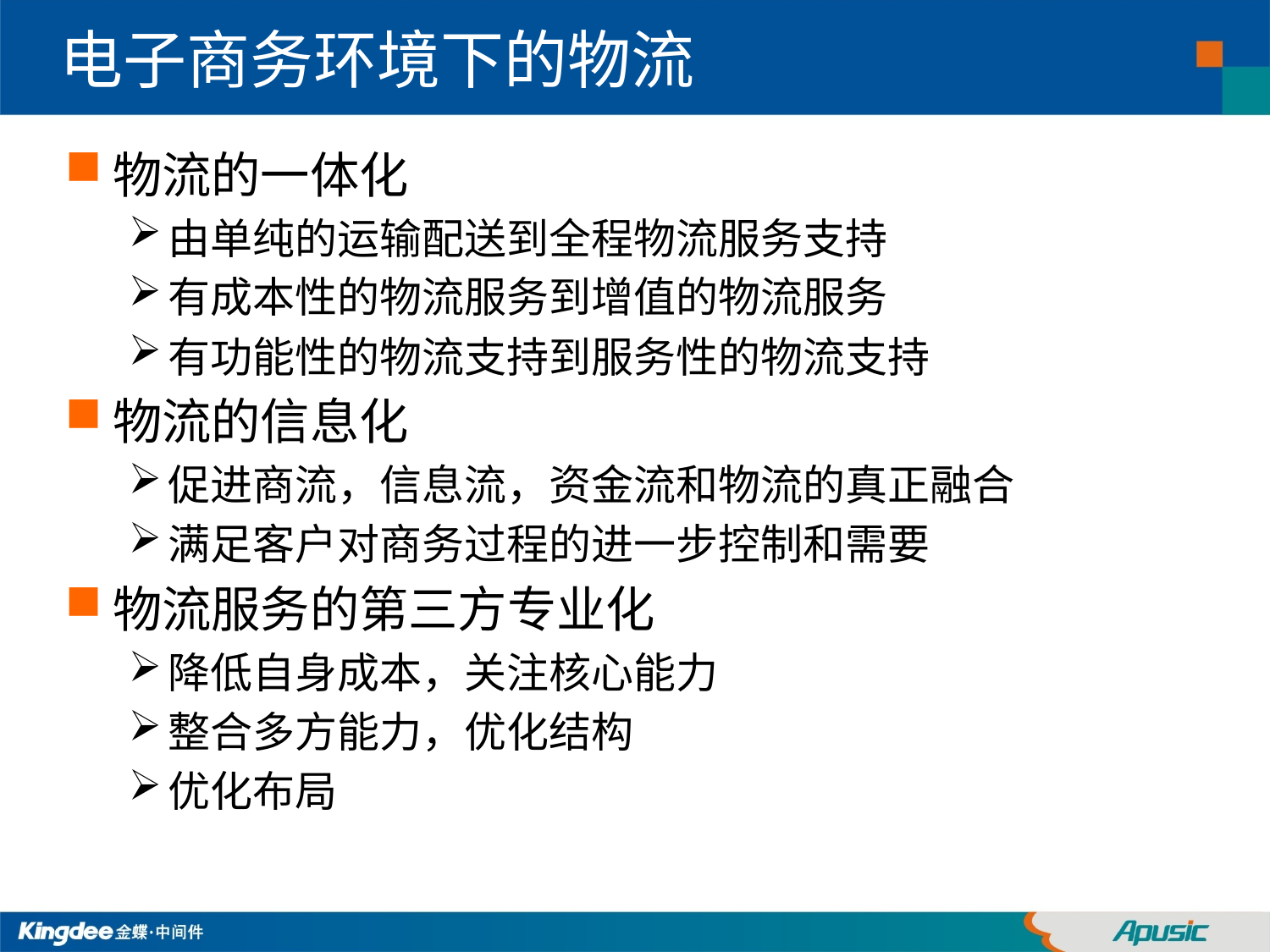

# 电子商务环境下的物流
物流的一体化
由单纯的运输配送到全程物流服务支持
有成本性的物流服务到增值的物流服务
有功能性的物流支持到服务性的物流支持
物流的信息化
促进商流，信息流，资金流和物流的真正融合
满足客户对商务过程的进一步控制和需要
物流服务的第三方专业化
降低自身成本，关注核心能力
整合多方能力，优化结构
优化布局